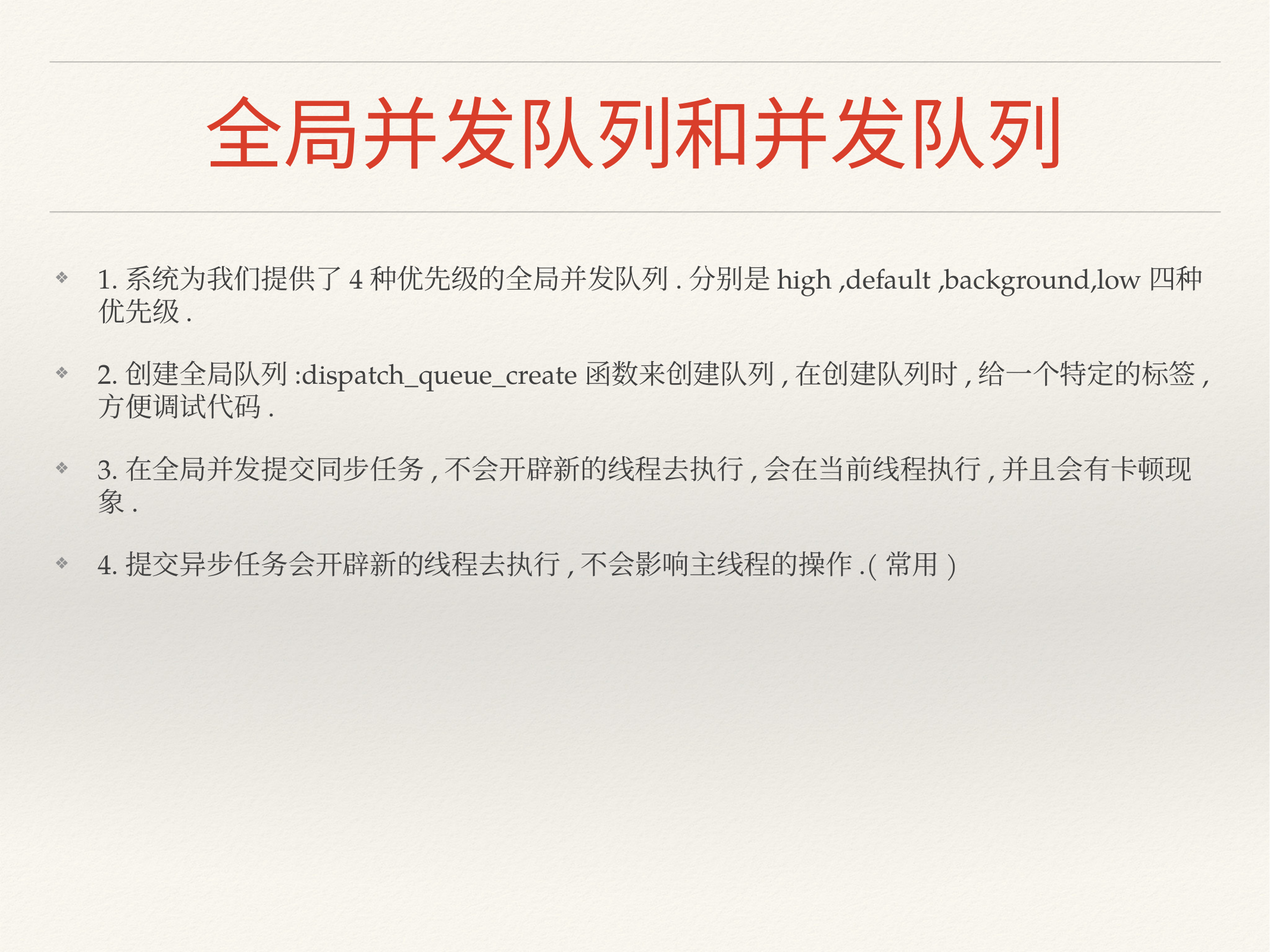

# 全局并发队列和并发队列
1.系统为我们提供了4种优先级的全局并发队列.分别是high ,default ,background,low四种优先级.
2.创建全局队列:dispatch_queue_create函数来创建队列,在创建队列时,给一个特定的标签,方便调试代码.
3.在全局并发提交同步任务,不会开辟新的线程去执行,会在当前线程执行,并且会有卡顿现象.
4.提交异步任务会开辟新的线程去执行,不会影响主线程的操作.(常用)